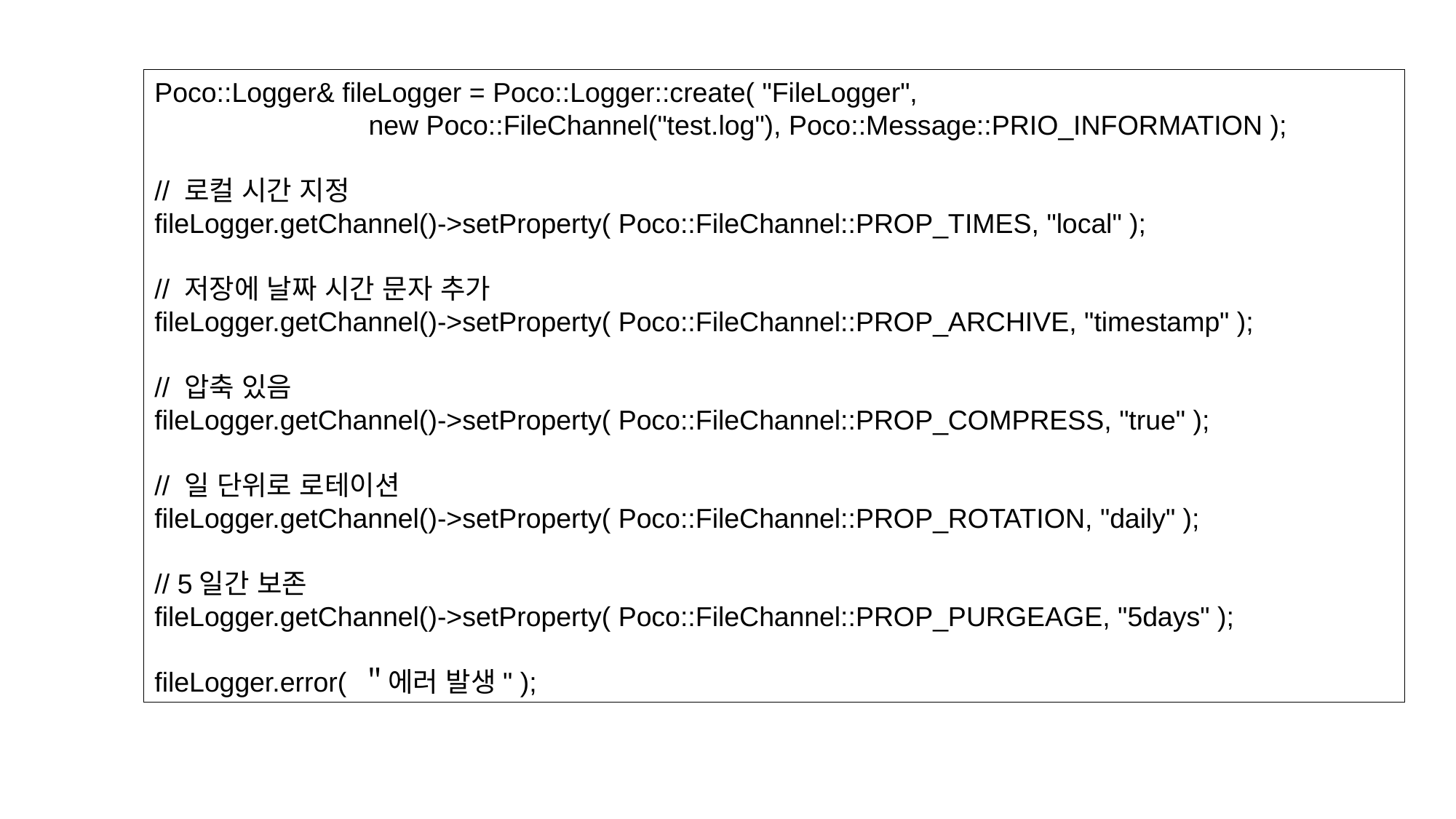

Poco::Logger& fileLogger = Poco::Logger::create( "FileLogger",
                            new Poco::FileChannel("test.log"), Poco::Message::PRIO_INFORMATION );

// 로컬 시간 지정
fileLogger.getChannel()->setProperty( Poco::FileChannel::PROP_TIMES, "local" );

// 저장에 날짜 시간 문자 추가
fileLogger.getChannel()->setProperty( Poco::FileChannel::PROP_ARCHIVE, "timestamp" );

// 압축 있음
fileLogger.getChannel()->setProperty( Poco::FileChannel::PROP_COMPRESS, "true" );

// 일 단위로 로테이션
fileLogger.getChannel()->setProperty( Poco::FileChannel::PROP_ROTATION, "daily" );

// 5일간 보존
fileLogger.getChannel()->setProperty( Poco::FileChannel::PROP_PURGEAGE, "5days" );

fileLogger.error( ＂에러 발생" );